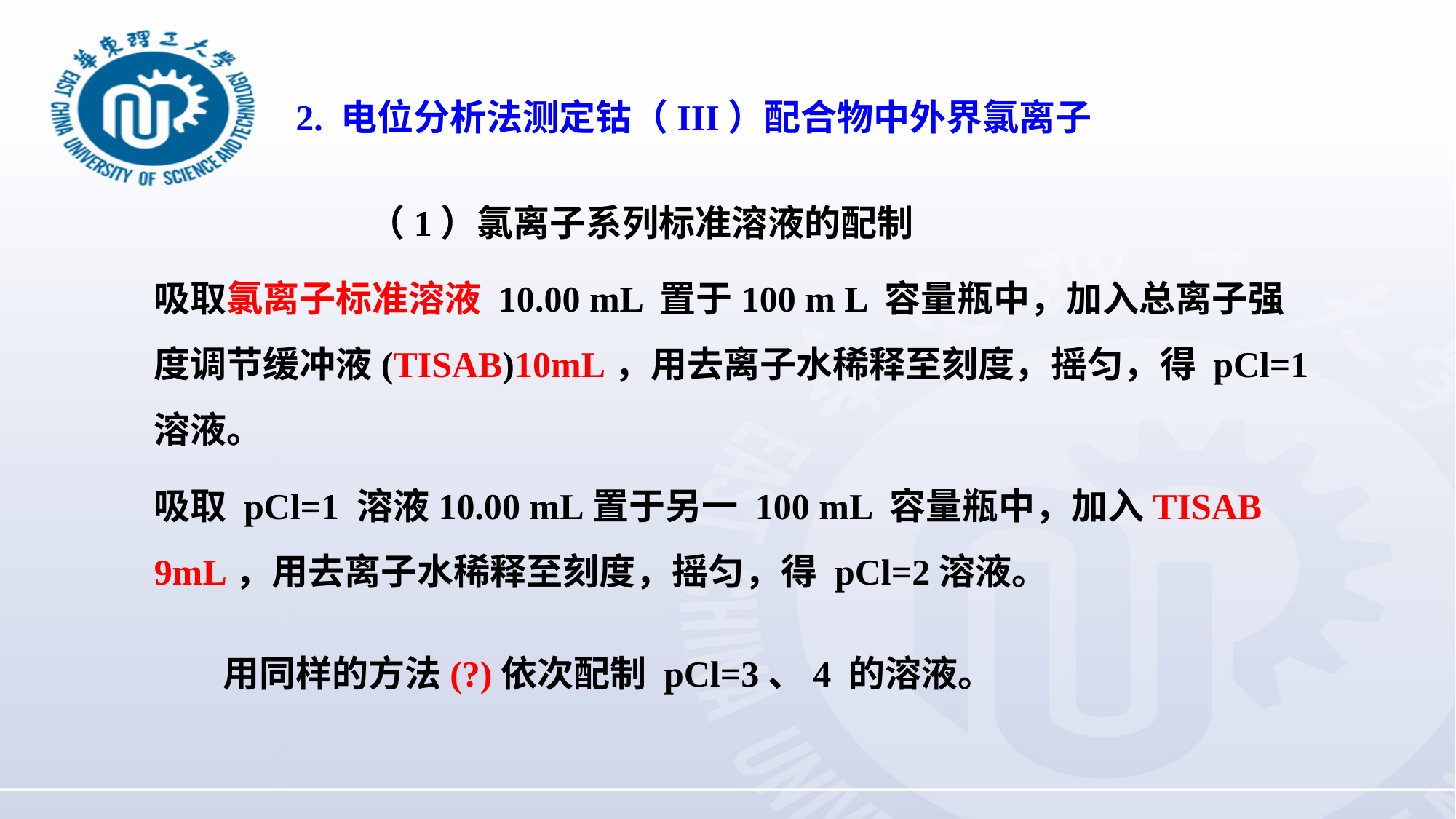

2. 电位分析法测定钴（III）配合物中外界氯离子
（1）氯离子系列标准溶液的配制
吸取氯离子标准溶液 10.00 mL 置于100 m L 容量瓶中，加入总离子强度调节缓冲液(TISAB)10mL，用去离子水稀释至刻度，摇匀，得 pCl=1溶液。
吸取 pCl=1 溶液10.00 mL置于另一 100 mL 容量瓶中，加入TISAB 9mL，用去离子水稀释至刻度，摇匀，得 pCl=2溶液。
用同样的方法(?)依次配制 pCl=3、4 的溶液。